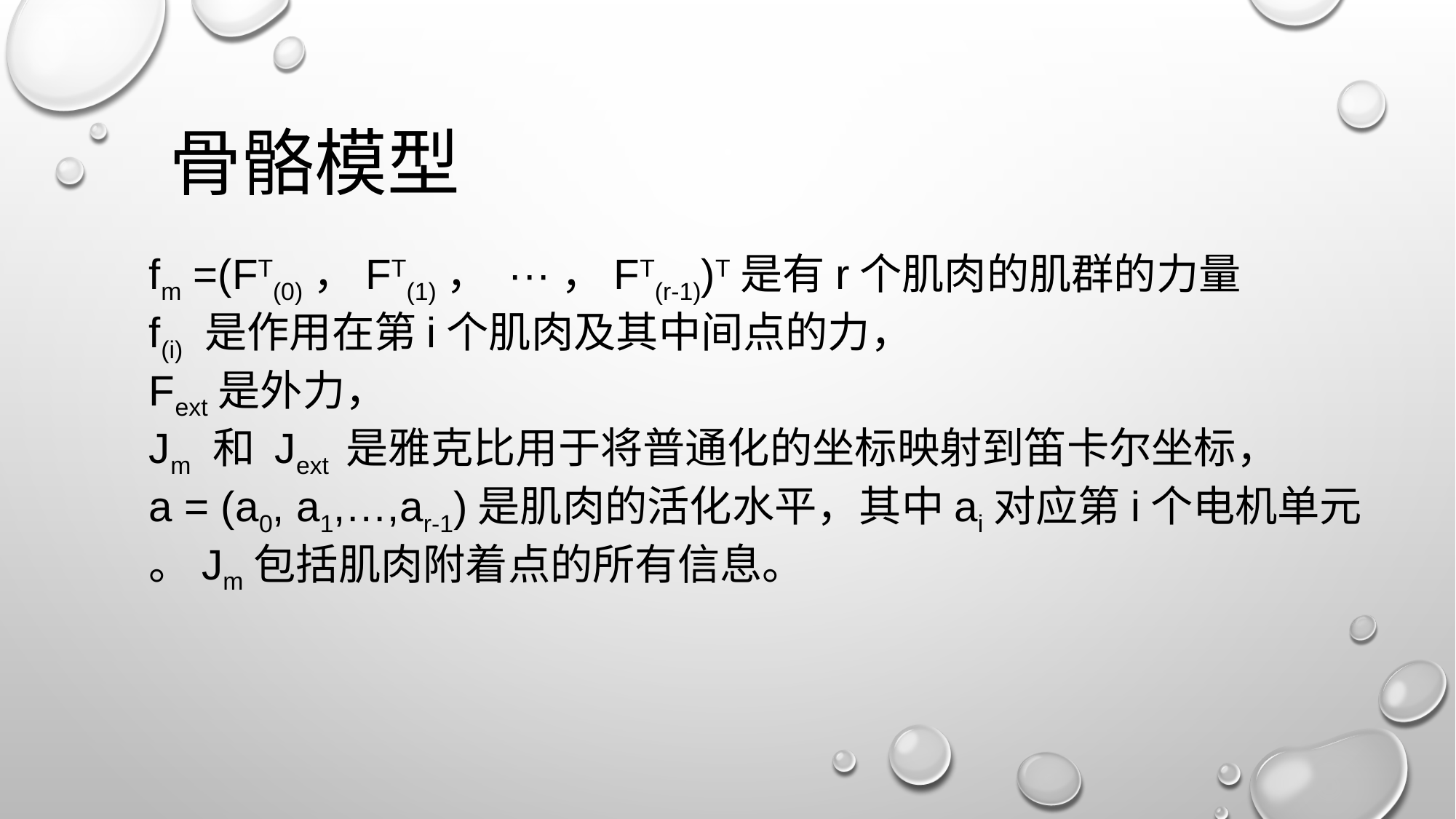

骨骼模型
fm =(FT(0)，FT(1)， ···，FT(r-1))T是有r个肌肉的肌群的力量
f(i) 是作用在第i个肌肉及其中间点的力，
Fext是外力，
Jm 和 Jext 是雅克比用于将普通化的坐标映射到笛卡尔坐标，
a = (a0, a1,…,ar-1)是肌肉的活化水平，其中ai对应第i个电机单元
。Jm包括肌肉附着点的所有信息。